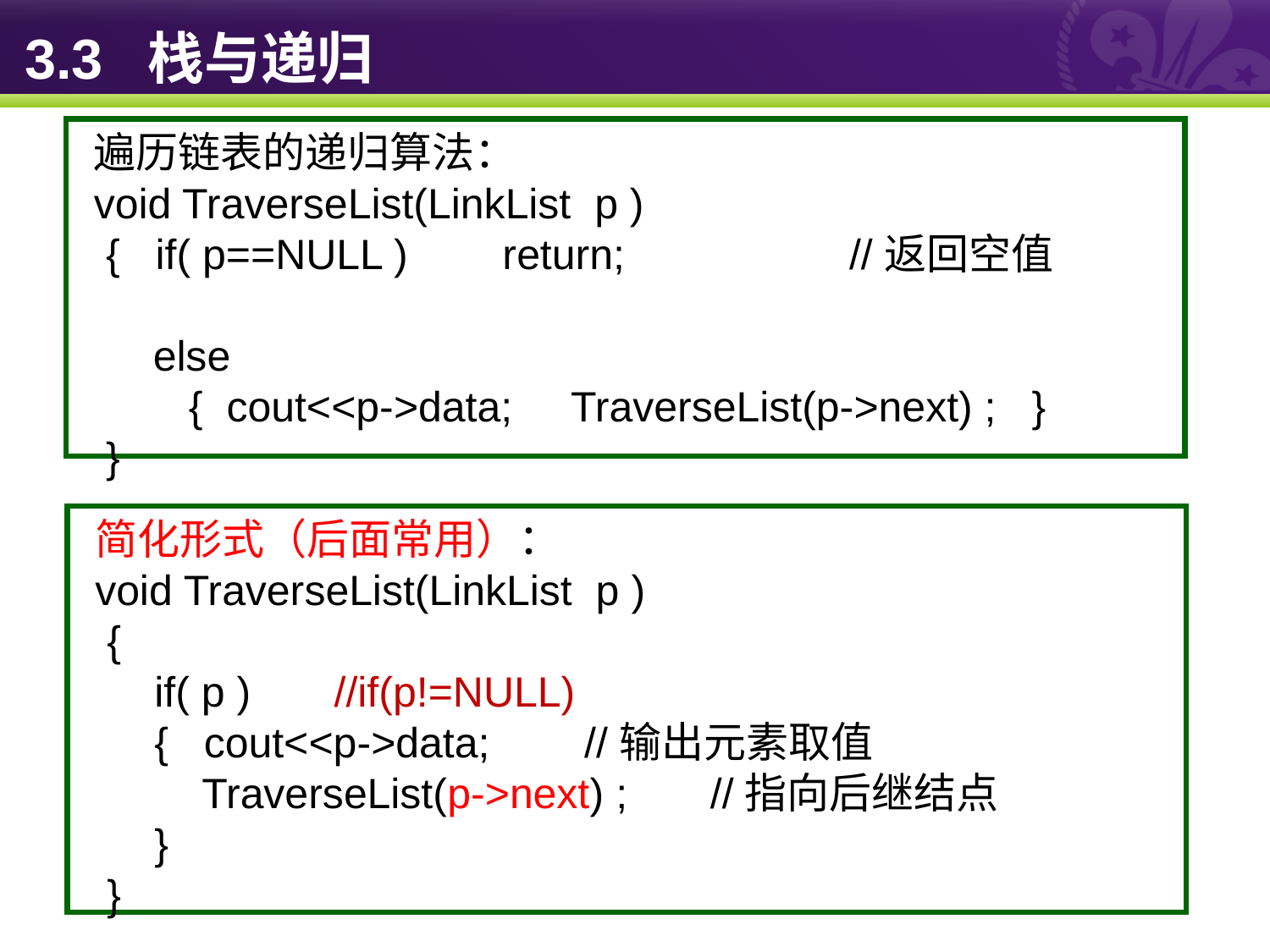

# 3.3  栈与递归
遍历链表的递归算法：
void TraverseList(LinkList  p )
 {   if( p==NULL )        return;                   //返回空值
     else
        {  cout<<p->data;     TraverseList(p->next) ;   }
 }
简化形式（后面常用）：
void TraverseList(LinkList  p )
 {
     if( p )       //if(p!=NULL)
     {   cout<<p->data;        //输出元素取值
         TraverseList(p->next) ;       //指向后继结点
     }
 }